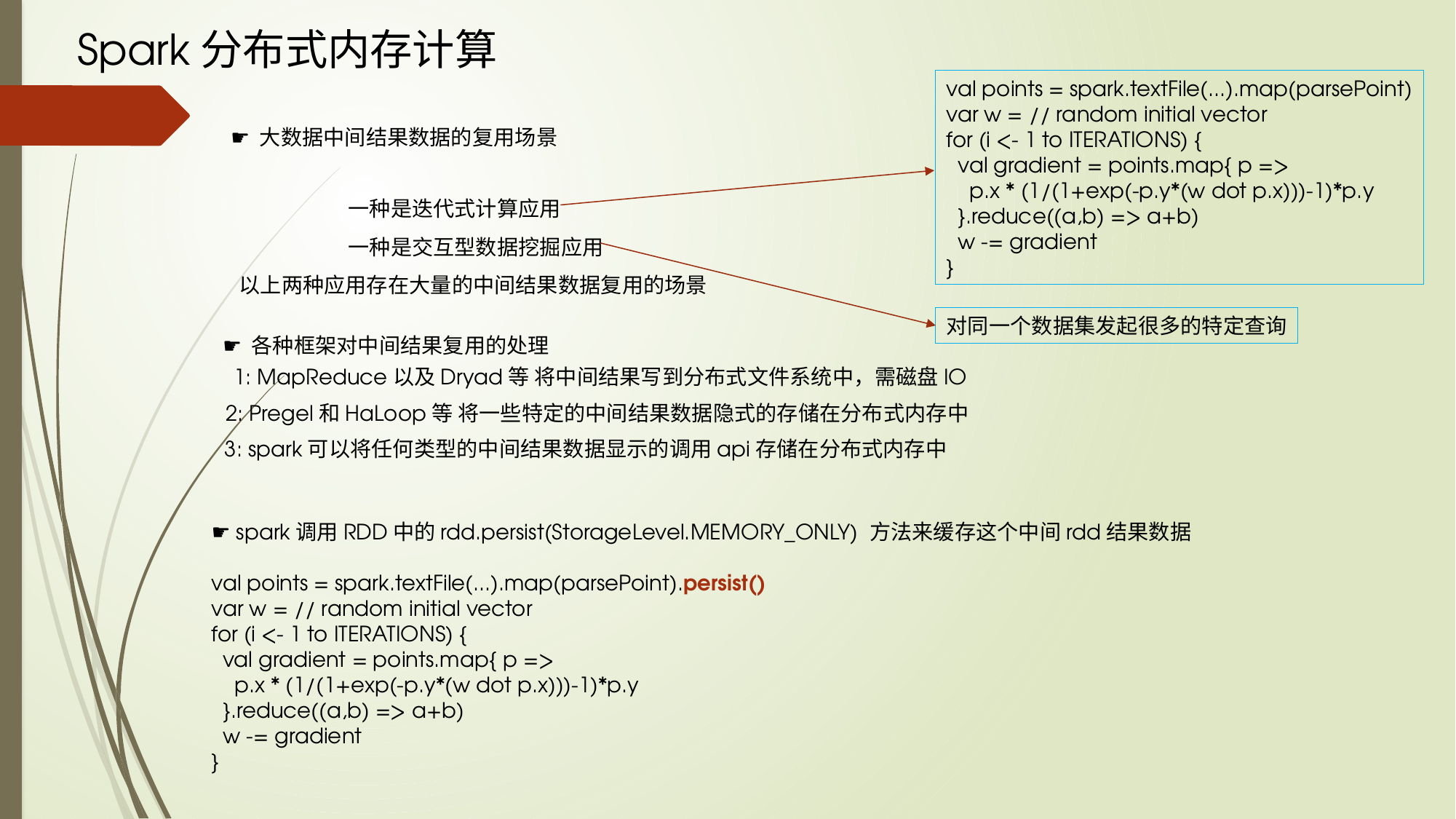

Spark分布式内存计算
val points = spark.textFile(...).map(parsePoint)
var w = // random initial vector
for (i <- 1 to ITERATIONS) {
  val gradient = points.map{ p =>
    p.x * (1/(1+exp(-p.y*(w dot p.x)))-1)*p.y
  }.reduce((a,b) => a+b)
  w -= gradient
}
☛ 大数据中间结果数据的复用场景
	一种是迭代式计算应用
	一种是交互型数据挖掘应用
以上两种应用存在大量的中间结果数据复用的场景
对同一个数据集发起很多的特定查询
☛ 各种框架对中间结果复用的处理
1: MapReduce以及Dryad等 将中间结果写到分布式文件系统中，需磁盘IO
2: Pregel和HaLoop等 将一些特定的中间结果数据隐式的存储在分布式内存中
3: spark可以将任何类型的中间结果数据显示的调用api存储在分布式内存中
☛ spark调用RDD中的rdd.persist(StorageLevel.MEMORY_ONLY) 方法来缓存这个中间rdd结果数据

val points = spark.textFile(...).map(parsePoint).persist()
var w = // random initial vector
for (i <- 1 to ITERATIONS) {
  val gradient = points.map{ p =>
    p.x * (1/(1+exp(-p.y*(w dot p.x)))-1)*p.y
  }.reduce((a,b) => a+b)
  w -= gradient
}